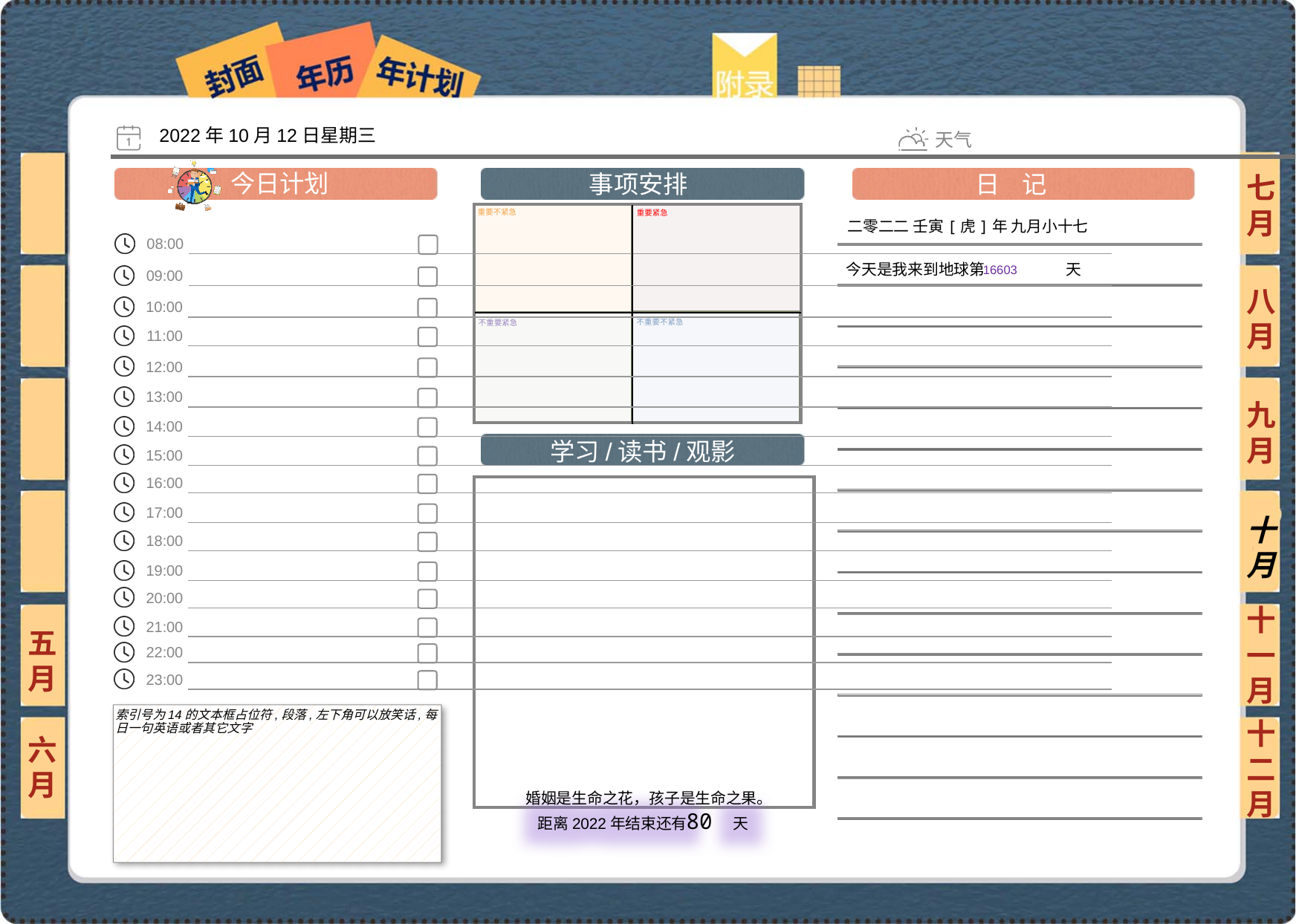

2022年10月12日星期三
七月
二零二二 壬寅[虎]年 九月小十七
16603
八月
九月
十月
十一月
五月
索引号为14的文本框占位符,段落,左下角可以放笑话,每日一句英语或者其它文字
六月
十二月
80
 婚姻是生命之花，孩子是生命之果。